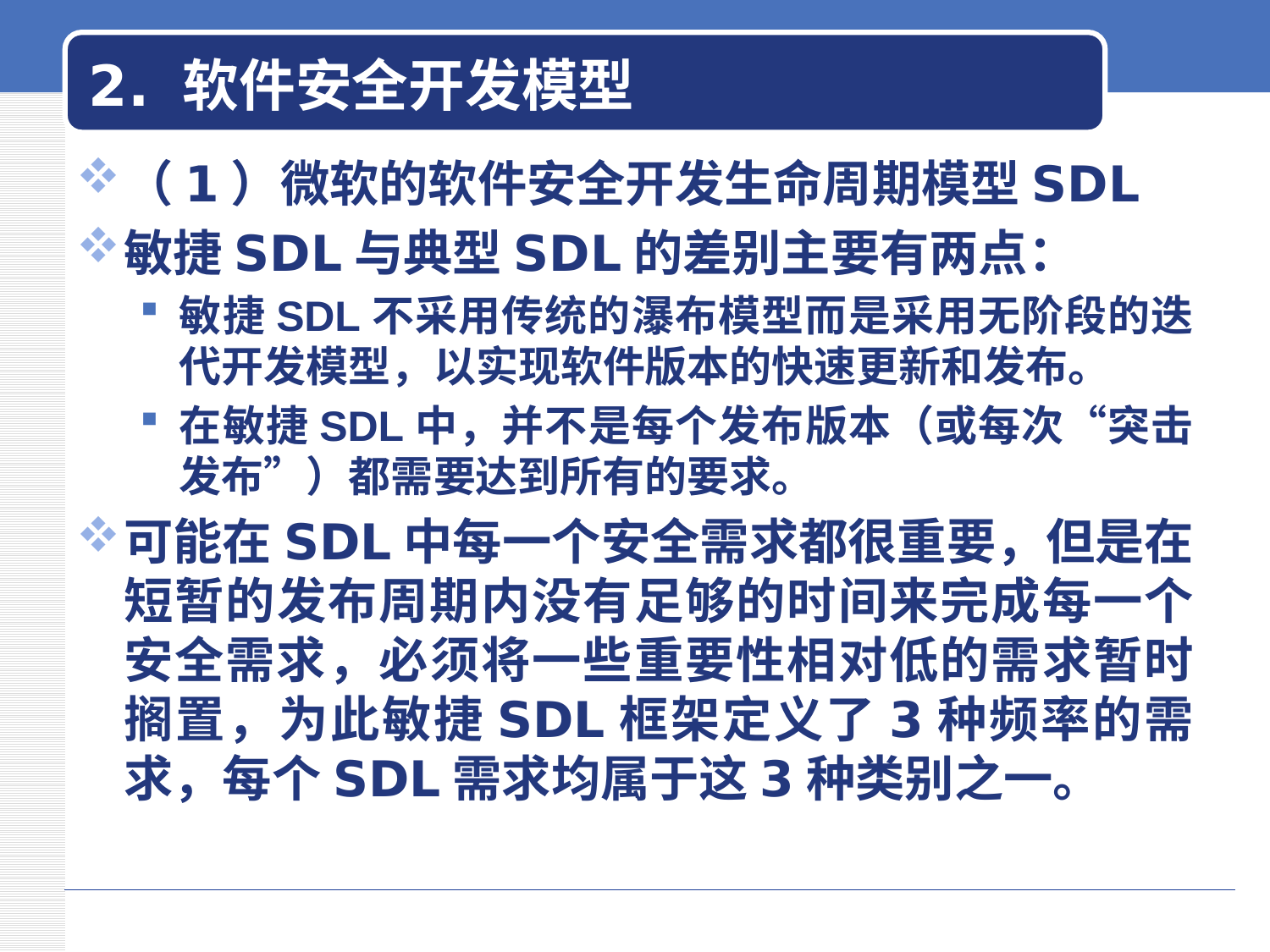

# 2. 软件安全开发模型
（1）微软的软件安全开发生命周期模型SDL
敏捷SDL与典型SDL的差别主要有两点：
敏捷SDL不采用传统的瀑布模型而是采用无阶段的迭代开发模型，以实现软件版本的快速更新和发布。
在敏捷SDL中，并不是每个发布版本（或每次“突击发布”）都需要达到所有的要求。
可能在SDL中每一个安全需求都很重要，但是在短暂的发布周期内没有足够的时间来完成每一个安全需求，必须将一些重要性相对低的需求暂时搁置，为此敏捷SDL框架定义了3种频率的需求，每个SDL需求均属于这3种类别之一。